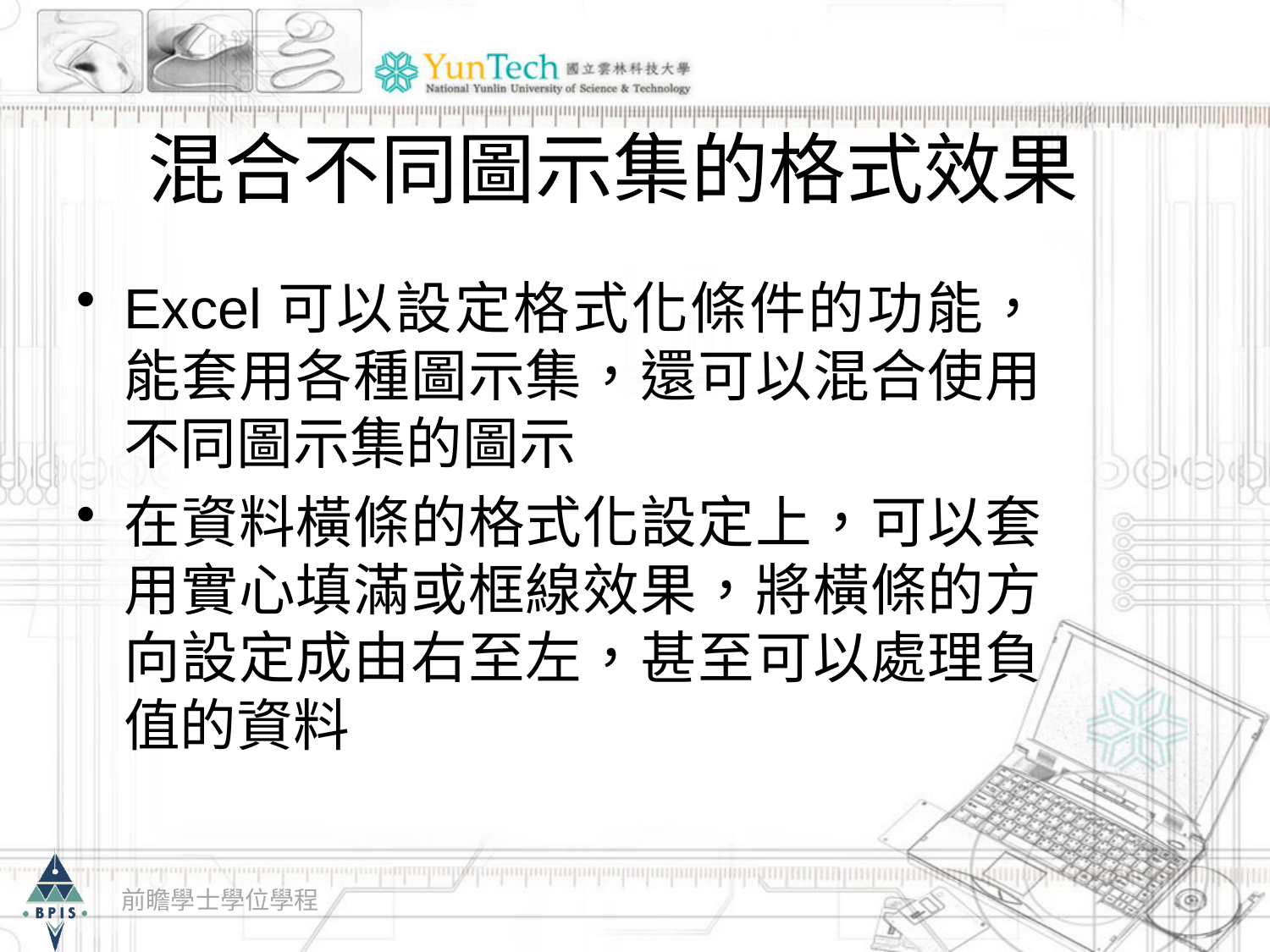

# 混合不同圖示集的格式效果
Excel可以設定格式化條件的功能，能套用各種圖示集，還可以混合使用不同圖示集的圖示
在資料橫條的格式化設定上，可以套用實心填滿或框線效果，將橫條的方向設定成由右至左，甚至可以處理負值的資料